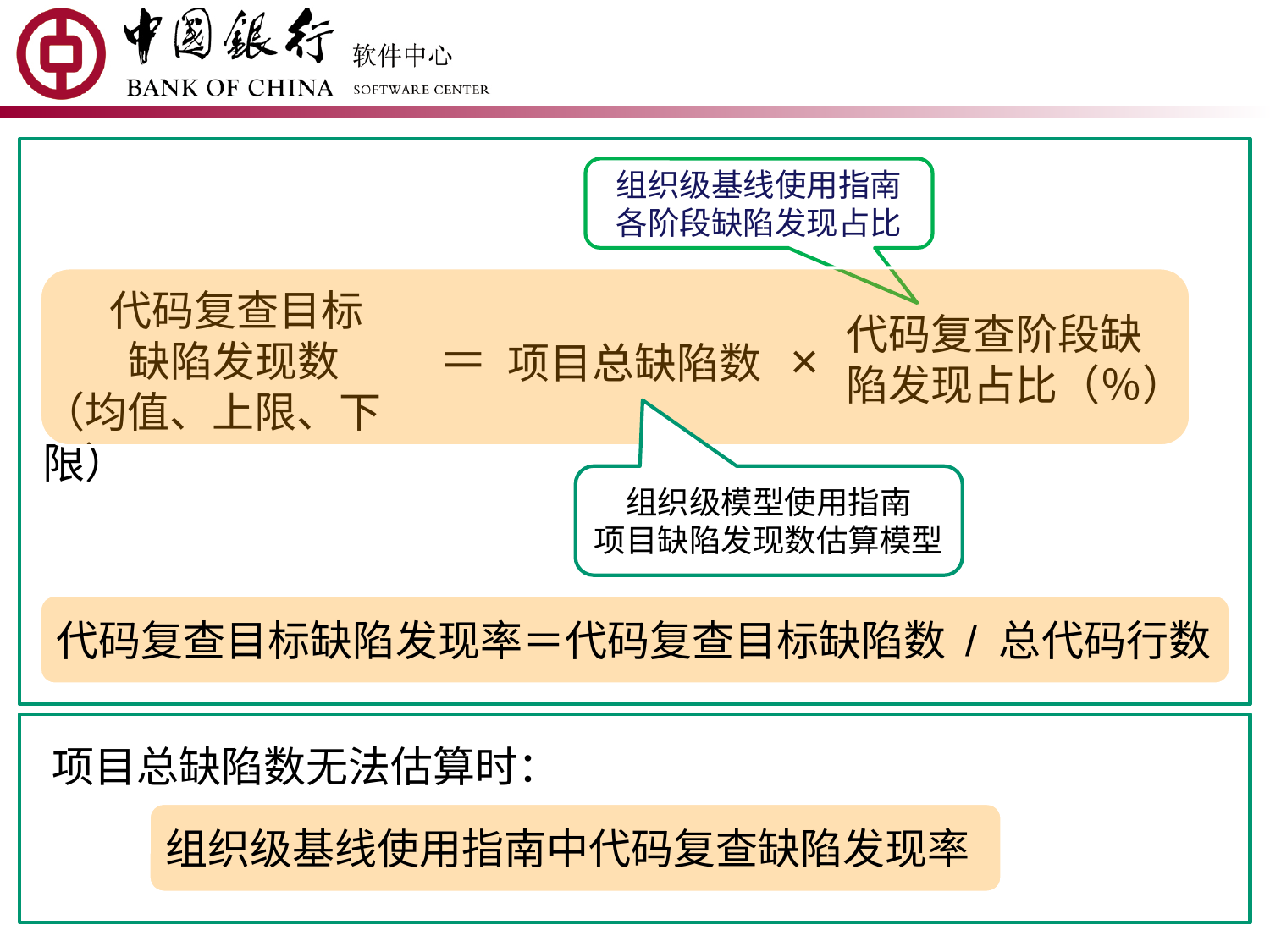

组织级基线使用指南
各阶段缺陷发现占比

      代码复查目标
        缺陷发现数
（均值、上限、下限）
代码复查阶段缺
陷发现占比（％）
＝  项目总缺陷数  ×
组织级模型使用指南
项目缺陷发现数估算模型
代码复查目标缺陷发现率＝代码复查目标缺陷数 / 总代码行数

项目总缺陷数无法估算时：
组织级基线使用指南中代码复查缺陷发现率